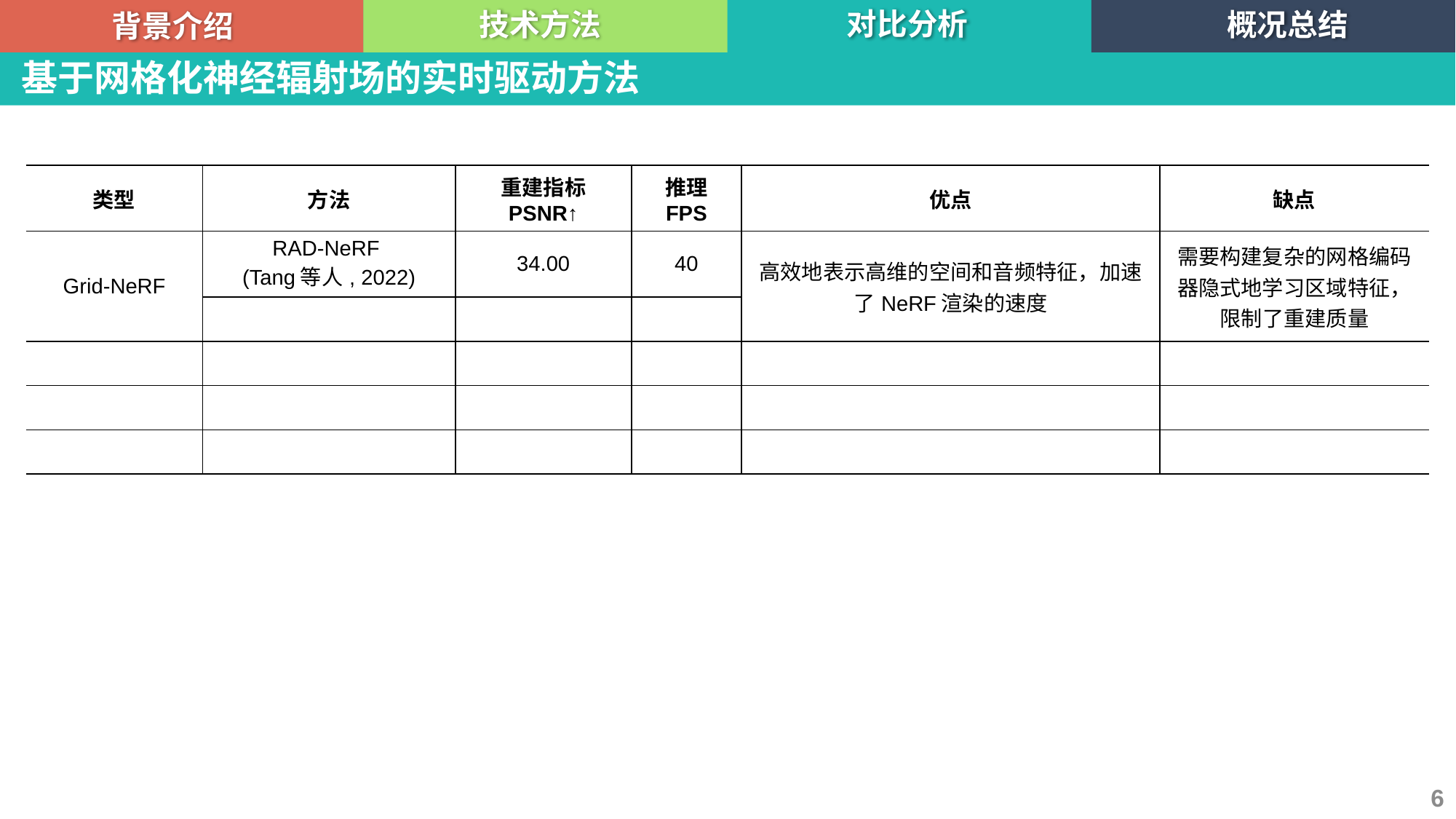

技术方法

概况总结
对比分析
背景介绍
基于网格化神经辐射场的实时驱动方法
| 类型 | 方法 | 重建指标 PSNR↑ | 推理 FPS | 优点 | 缺点 |
| --- | --- | --- | --- | --- | --- |
| Grid-NeRF | RAD-NeRF (Tang等人, 2022) | 34.00 | 40 | 高效地表示高维的空间和音频特征，加速了NeRF渲染的速度 | 需要构建复杂的网格编码器隐式地学习区域特征，限制了重建质量 |
|  |  |  |  |  |  |
|  |  |  |  |  |  |
|  |  |  |  |  |  |
|  |  |  |  |  |  |
6